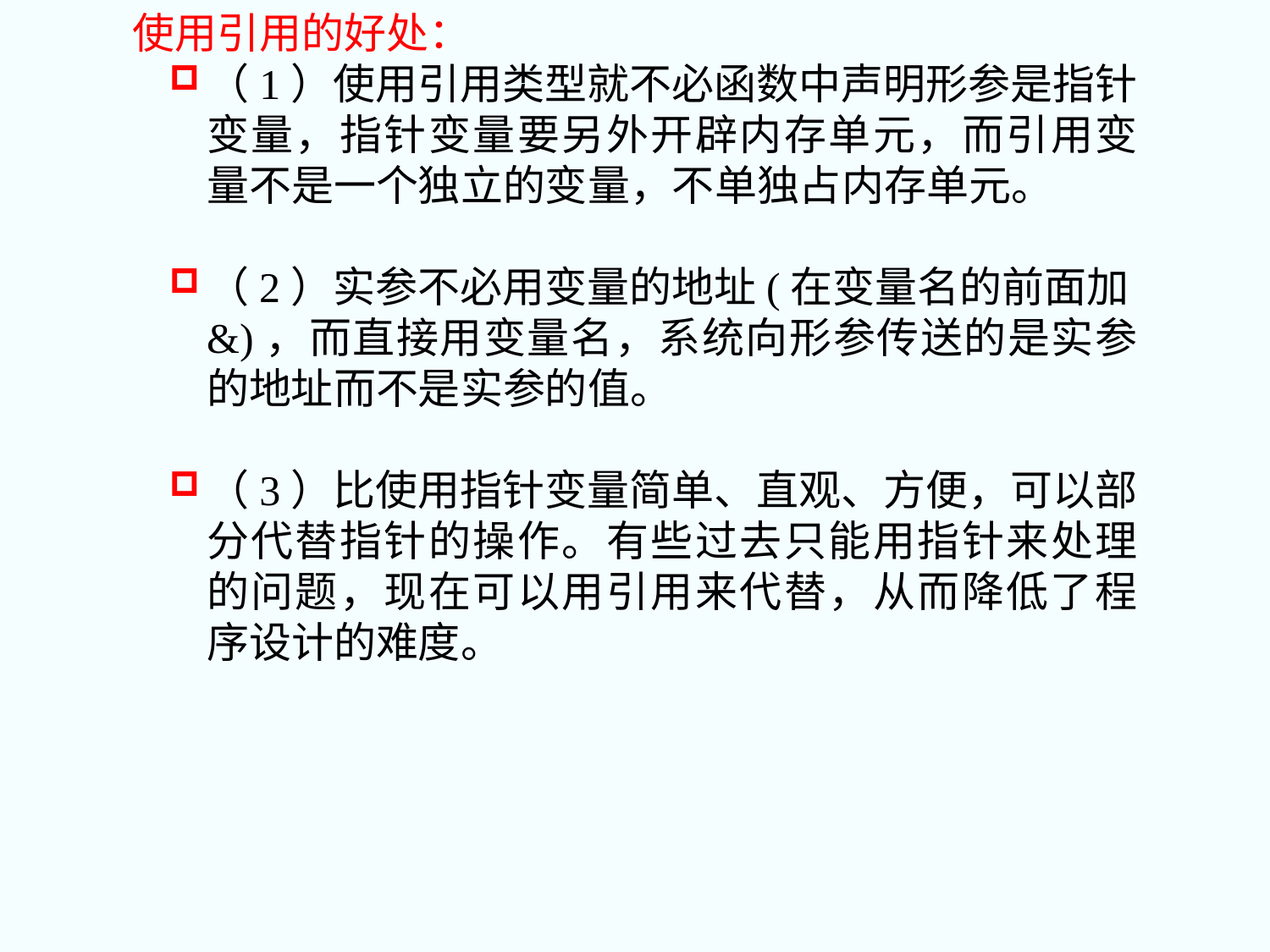

使用引用的好处：
（1）使用引用类型就不必函数中声明形参是指针变量，指针变量要另外开辟内存单元，而引用变量不是一个独立的变量，不单独占内存单元。

（2）实参不必用变量的地址(在变量名的前面加&)，而直接用变量名，系统向形参传送的是实参的地址而不是实参的值。

（3）比使用指针变量简单、直观、方便，可以部分代替指针的操作。有些过去只能用指针来处理的问题，现在可以用引用来代替，从而降低了程序设计的难度。